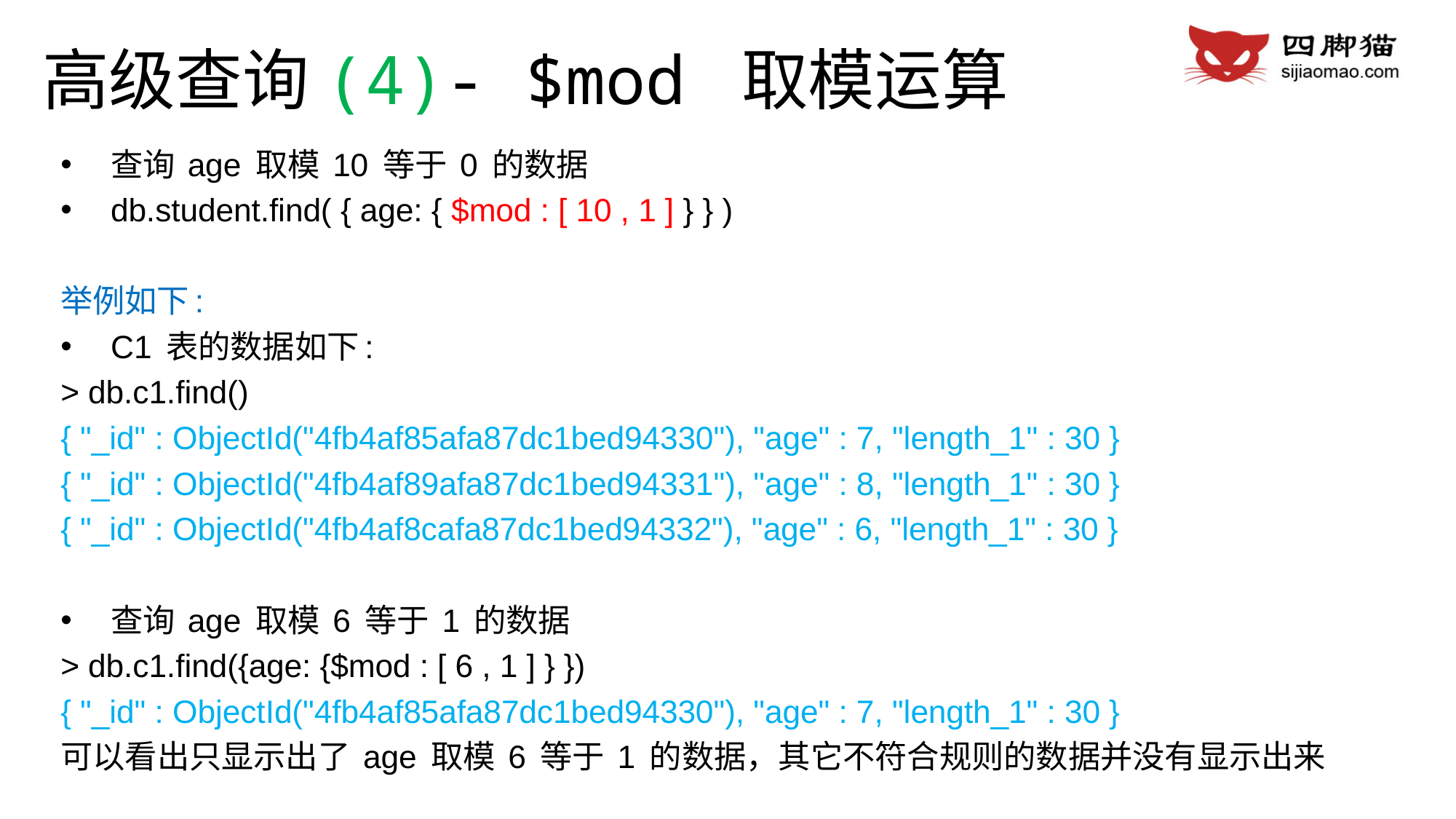

# 高级查询(4)- $mod 取模运算
查询 age 取模 10 等于 0 的数据
db.student.find( { age: { $mod : [ 10 , 1 ] } } )

举例如下:
C1 表的数据如下:
> db.c1.find()
{ "_id" : ObjectId("4fb4af85afa87dc1bed94330"), "age" : 7, "length_1" : 30 }
{ "_id" : ObjectId("4fb4af89afa87dc1bed94331"), "age" : 8, "length_1" : 30 }
{ "_id" : ObjectId("4fb4af8cafa87dc1bed94332"), "age" : 6, "length_1" : 30 }

查询 age 取模 6 等于 1 的数据
> db.c1.find({age: {$mod : [ 6 , 1 ] } })
{ "_id" : ObjectId("4fb4af85afa87dc1bed94330"), "age" : 7, "length_1" : 30 }
可以看出只显示出了 age 取模 6 等于 1 的数据，其它不符合规则的数据并没有显示出来